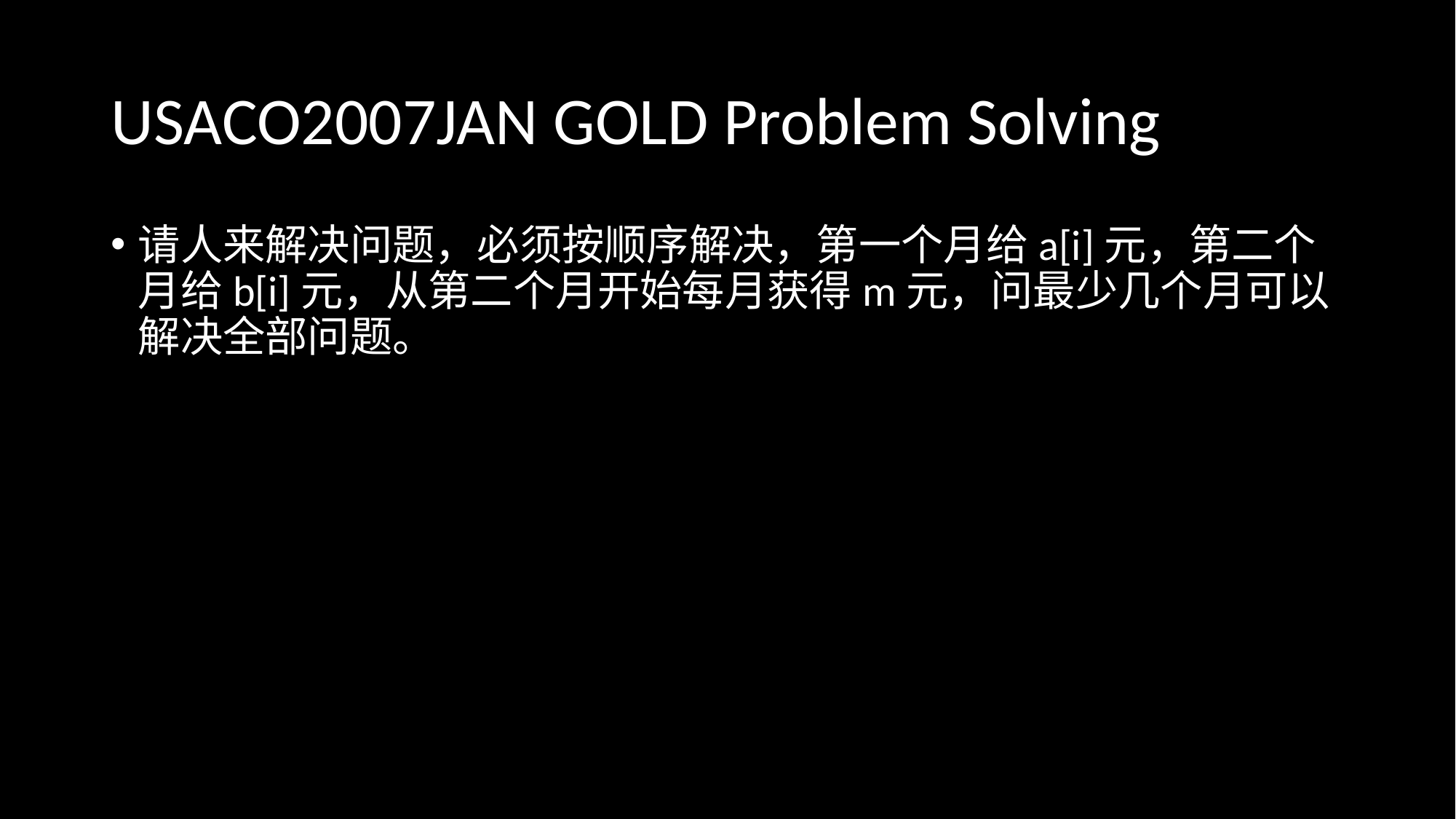

# USACO2007JAN GOLD Problem Solving
请人来解决问题，必须按顺序解决，第一个月给a[i]元，第二个月给b[i]元，从第二个月开始每月获得m元，问最少几个月可以解决全部问题。